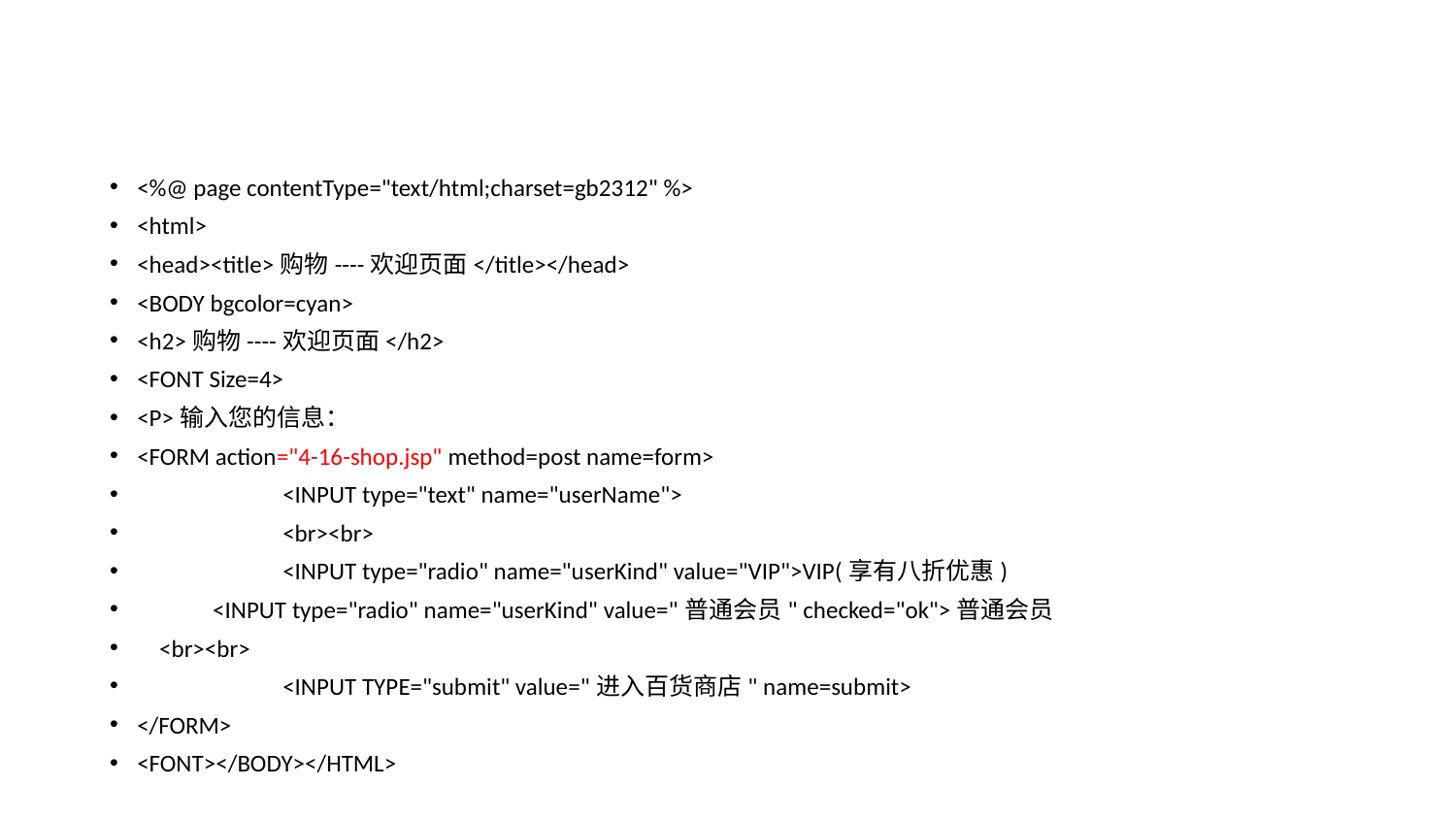

#
<%@ page contentType="text/html;charset=gb2312" %>
<html>
<head><title>购物----欢迎页面</title></head>
<BODY bgcolor=cyan>
<h2>购物----欢迎页面</h2>
<FONT Size=4>
<P>输入您的信息：
<FORM action="4-16-shop.jsp" method=post name=form>
	<INPUT type="text" name="userName">
	<br><br>
	<INPUT type="radio" name="userKind" value="VIP">VIP(享有八折优惠)
　　    <INPUT type="radio" name="userKind" value="普通会员" checked="ok">普通会员
    <br><br>
	<INPUT TYPE="submit" value="进入百货商店" name=submit>
</FORM>
<FONT></BODY></HTML>